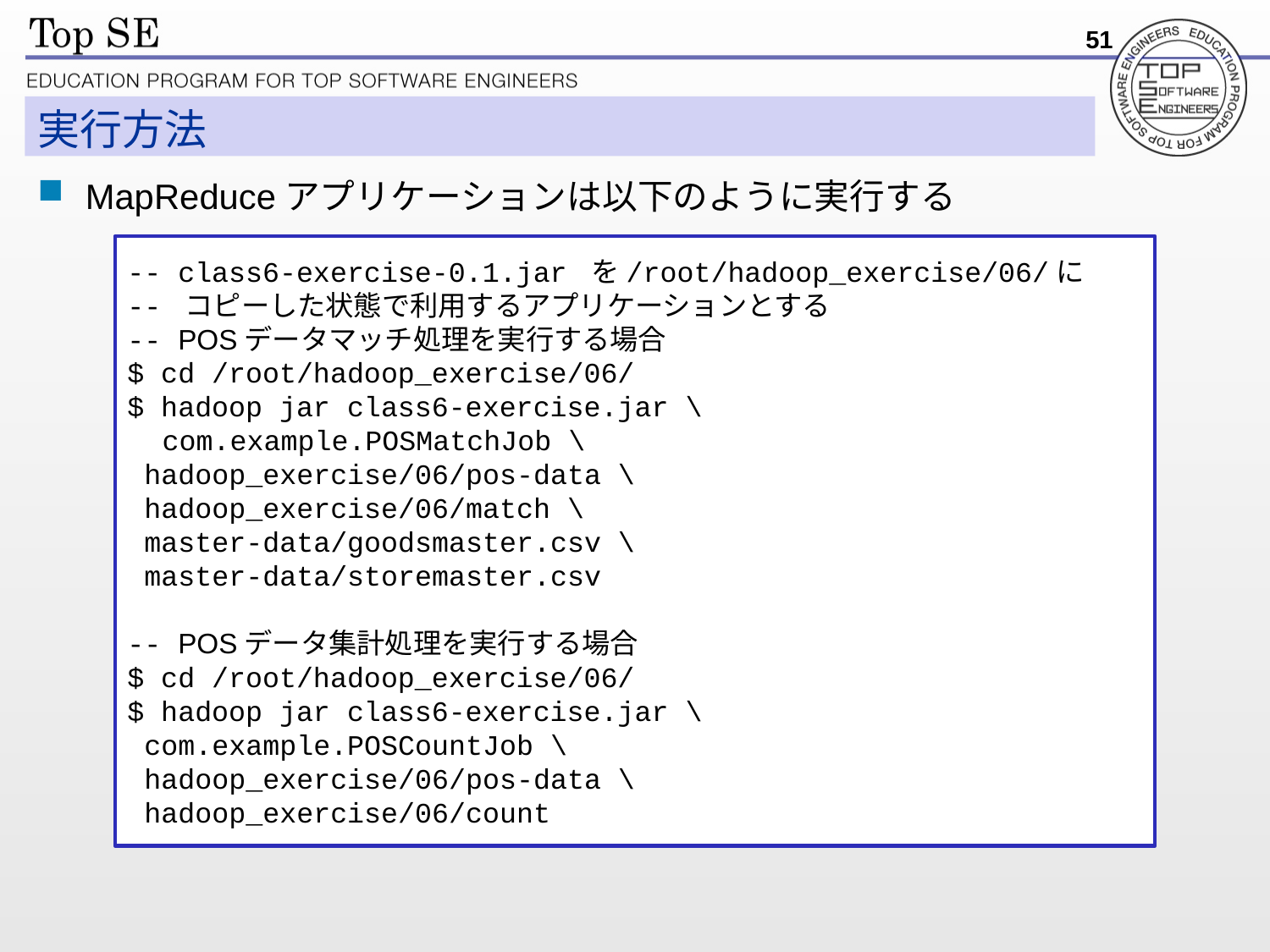

51
# 実行方法
MapReduceアプリケーションは以下のように実行する
-- class6-exercise-0.1.jar を/root/hadoop_exercise/06/に
-- コピーした状態で利用するアプリケーションとする
-- POSデータマッチ処理を実行する場合
$ cd /root/hadoop_exercise/06/
$ hadoop jar class6-exercise.jar \
　com.example.POSMatchJob \
 hadoop_exercise/06/pos-data \
 hadoop_exercise/06/match \
 master-data/goodsmaster.csv \
 master-data/storemaster.csv

-- POSデータ集計処理を実行する場合
$ cd /root/hadoop_exercise/06/
$ hadoop jar class6-exercise.jar \
 com.example.POSCountJob \
 hadoop_exercise/06/pos-data \
 hadoop_exercise/06/count